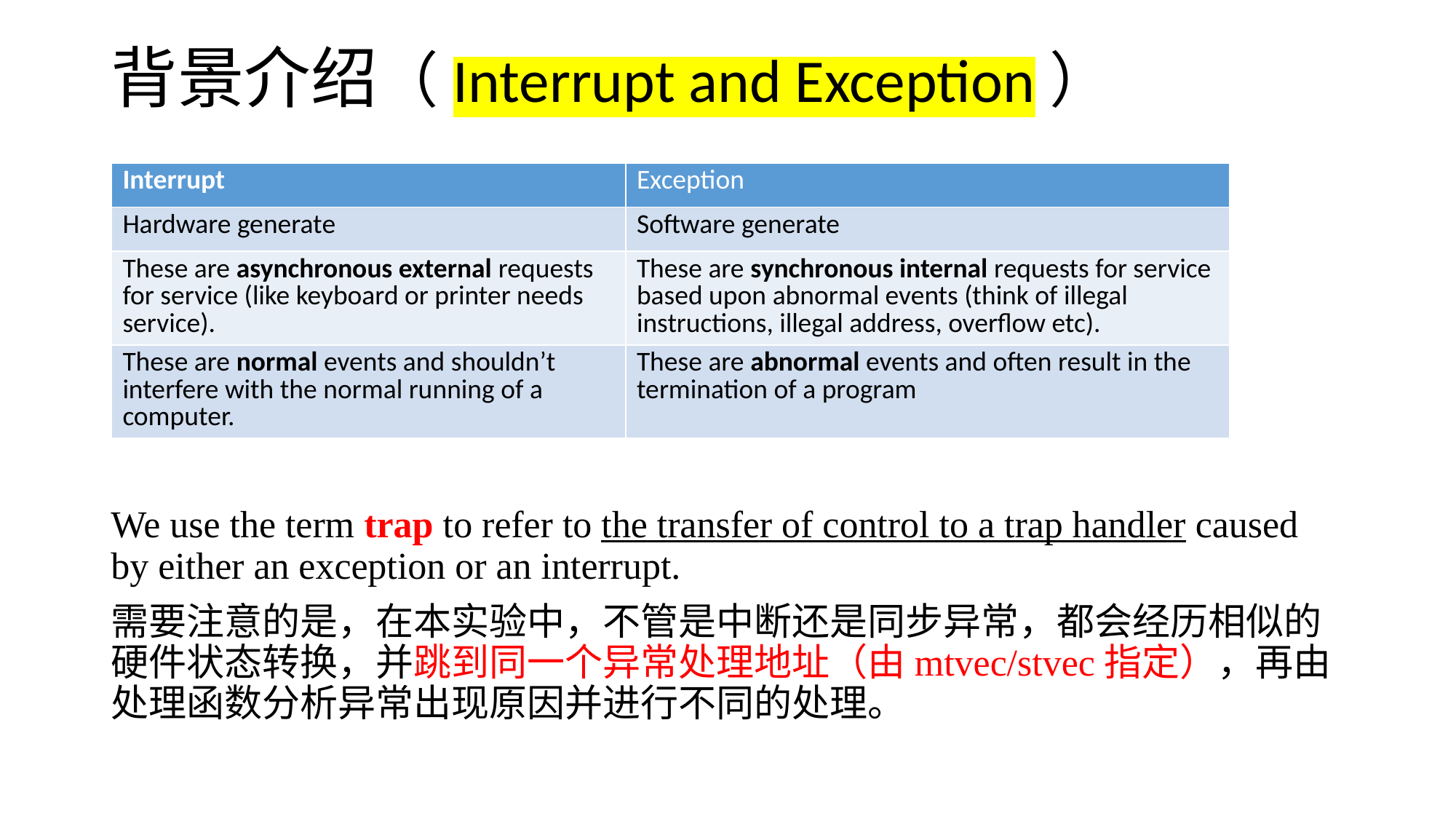

# 背景介绍（Interrupt and Exception）

We use the term trap to refer to the transfer of control to a trap handler caused by either an exception or an interrupt.
需要注意的是，在本实验中，不管是中断还是同步异常，都会经历相似的硬件状态转换，并跳到同一个异常处理地址（由mtvec/stvec指定），再由处理函数分析异常出现原因并进行不同的处理。
| Interrupt | Exception |
| --- | --- |
| Hardware generate | Software generate |
| These are asynchronous external requests for service (like keyboard or printer needs service). | These are synchronous internal requests for service based upon abnormal events (think of illegal instructions, illegal address, overflow etc). |
| These are normal events and shouldn’t interfere with the normal running of a computer. | These are abnormal events and often result in the termination of a program |